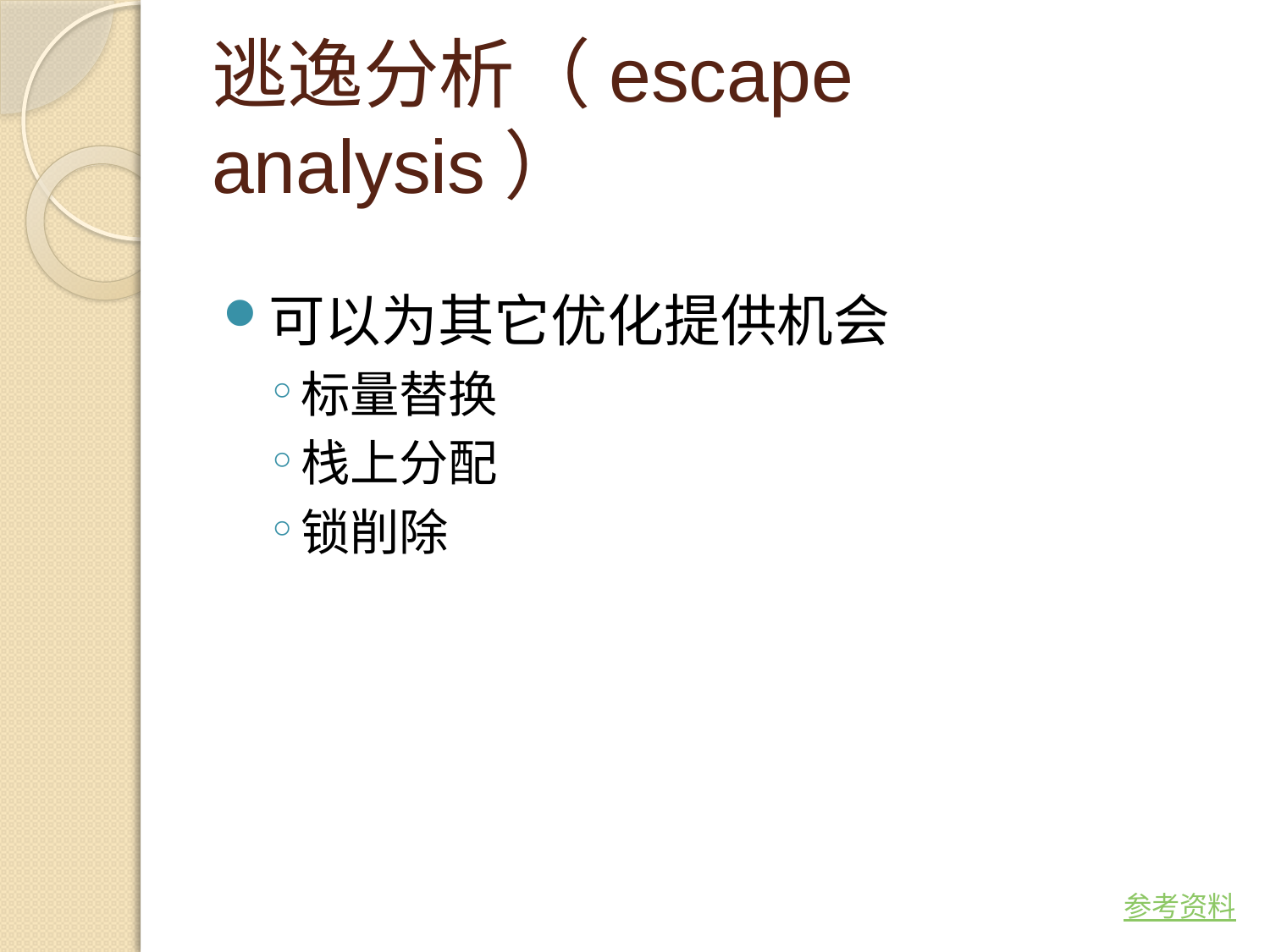

# 逃逸分析（escape analysis）

可以为其它优化提供机会
标量替换
栈上分配
锁削除
参考资料